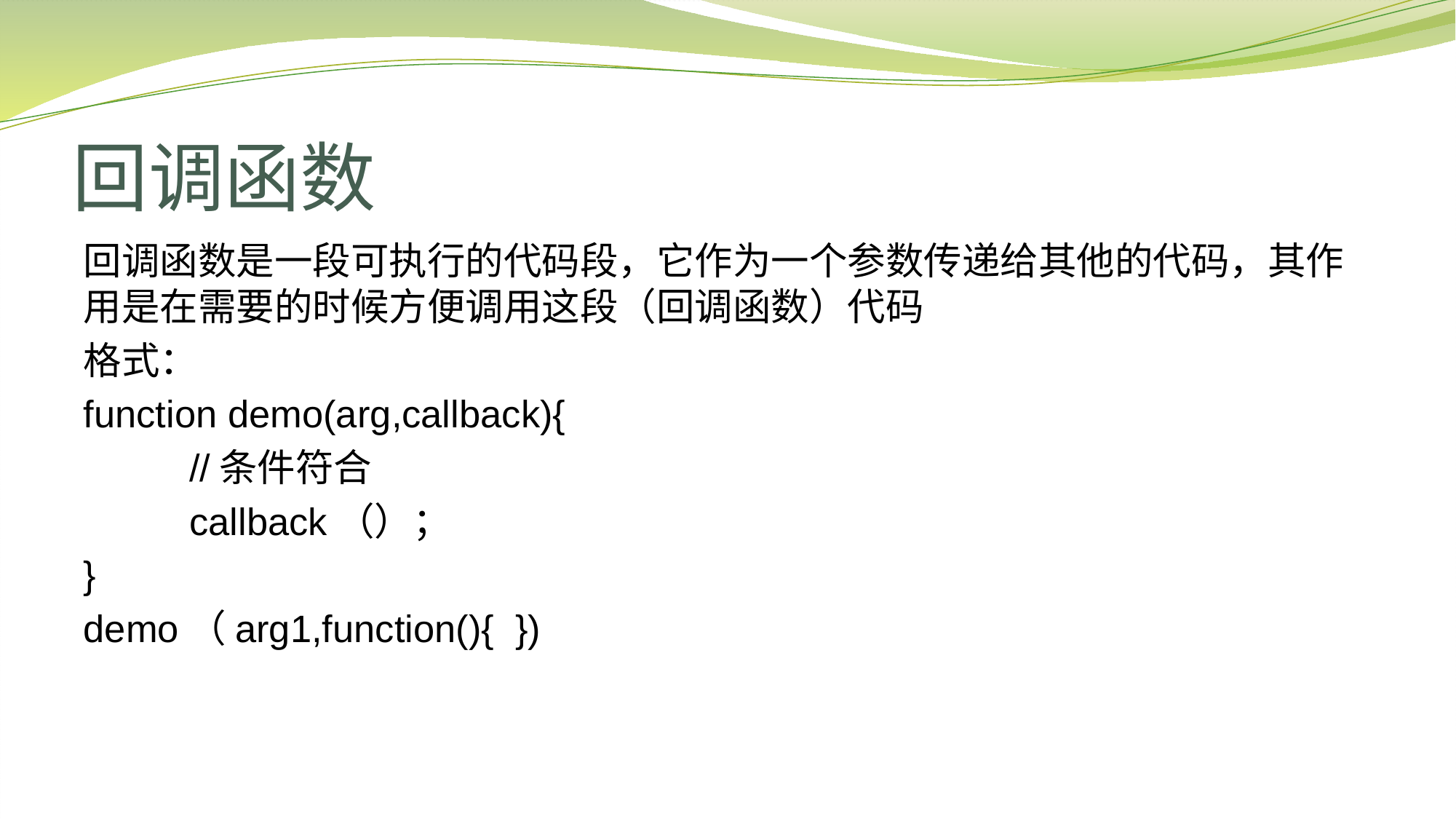

# 回调函数
回调函数是一段可执行的代码段，它作为一个参数传递给其他的代码，其作用是在需要的时候方便调用这段（回调函数）代码
格式：
function demo(arg,callback){
	//条件符合
	callback（）；
}
demo（arg1,function(){  })